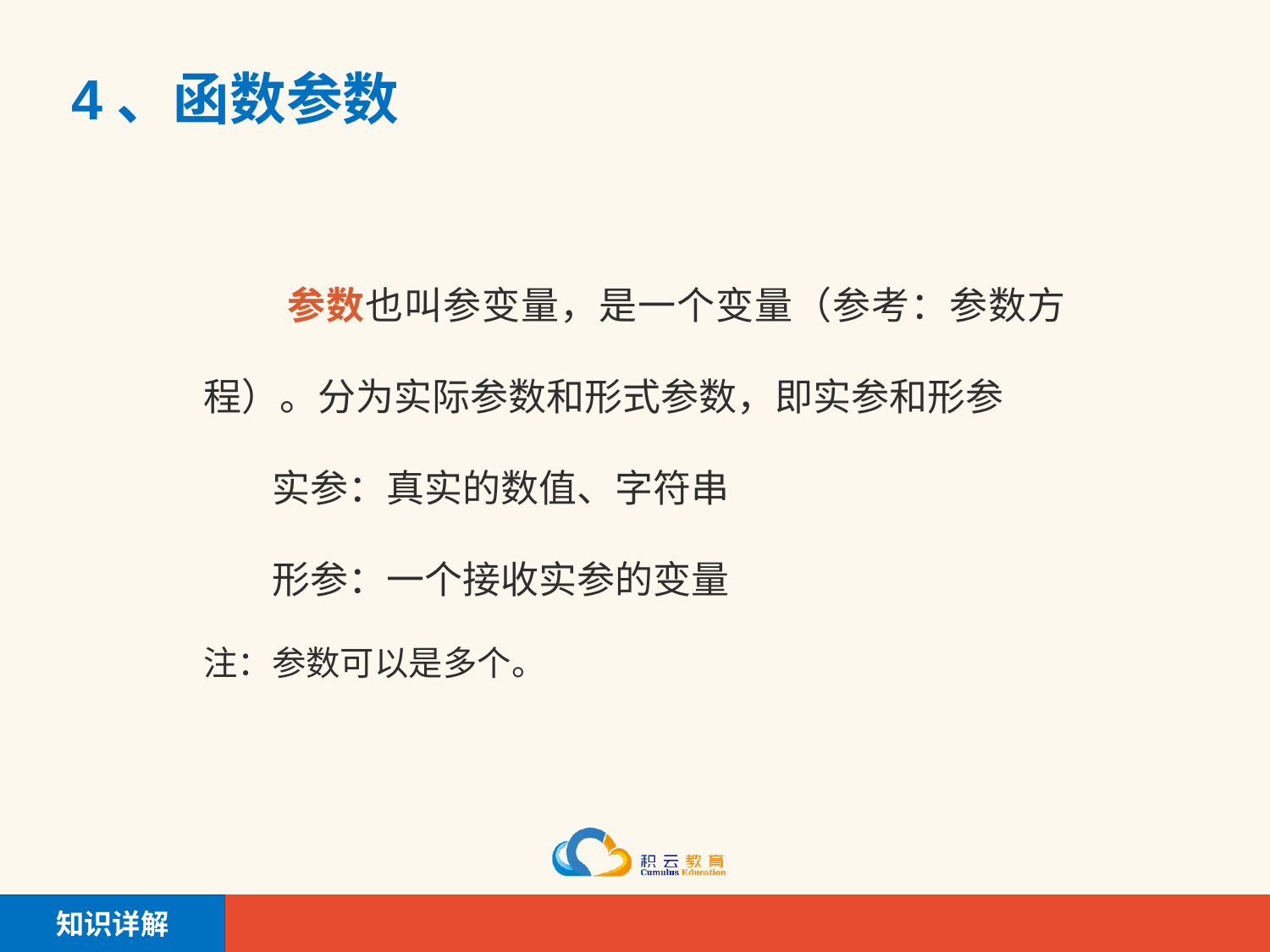

# 4、函数参数
	 参数也叫参变量，是一个变量（参考：参数方程）。分为实际参数和形式参数，即实参和形参
		实参：真实的数值、字符串
		形参：一个接收实参的变量
注：参数可以是多个。